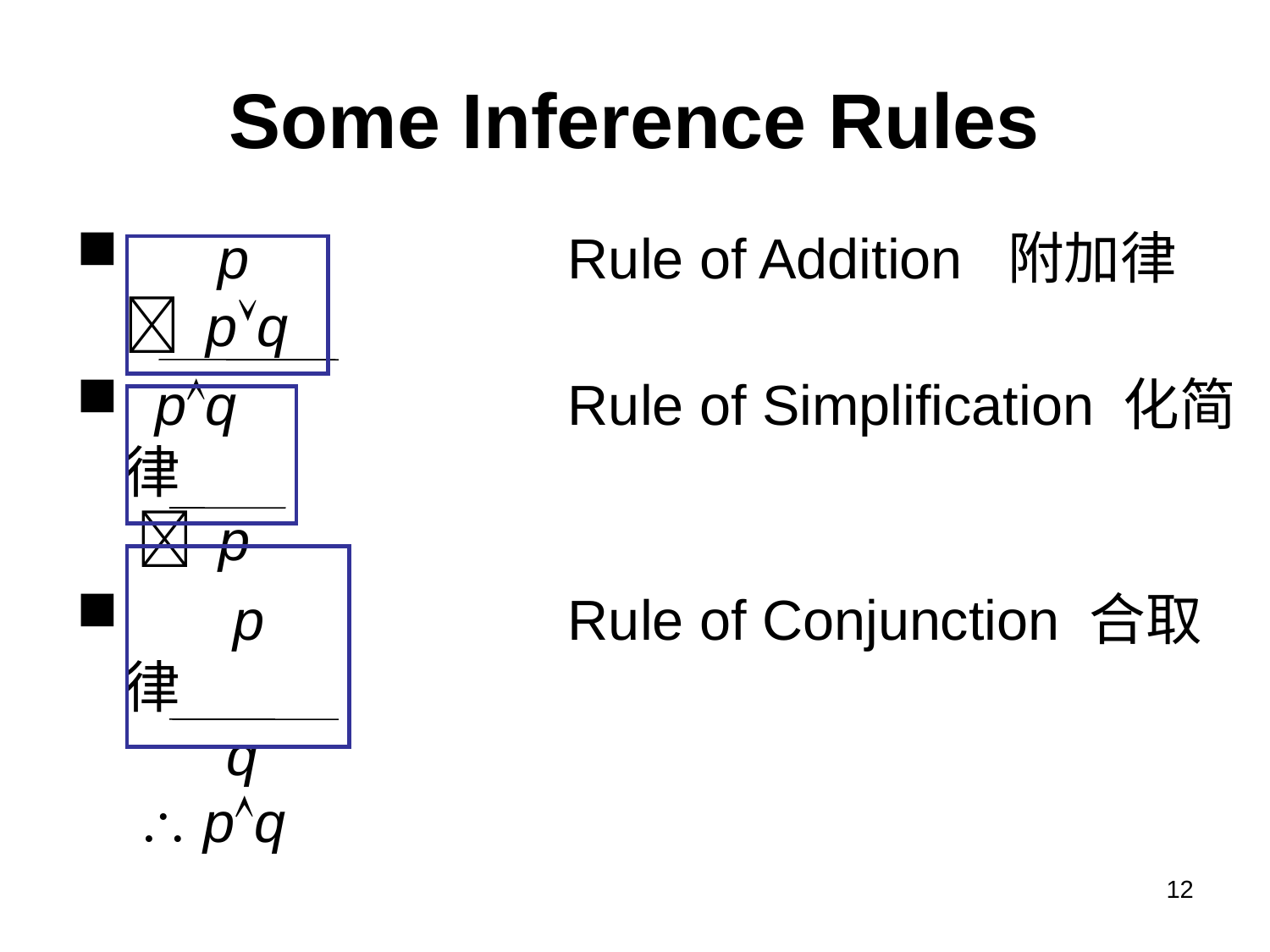

# Some Inference Rules
      p	Rule of Addition  附加律
∴ p∨q
  p∧q	Rule of Simplification 化简律
 ∴ p
       p	Rule of Conjunction 合取律
       q
 ∴ p∧q

12